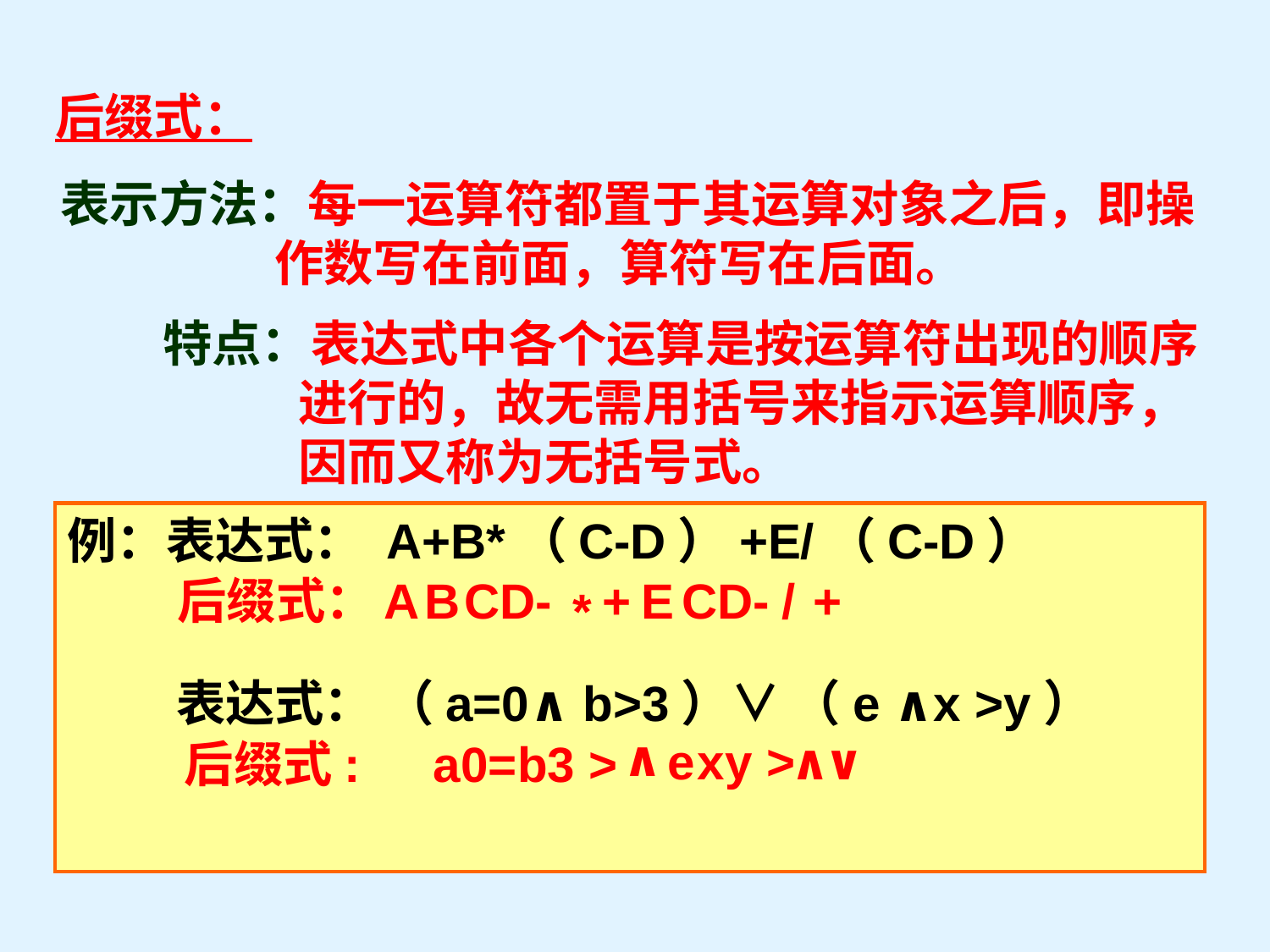

后缀式：
表示方法：每一运算符都置于其运算对象之后，即操
                  作数写在前面，算符写在后面。
特点：表达式中各个运算是按运算符出现的顺序
           进行的，故无需用括号来指示运算顺序，
           因而又称为无括号式。
例：表达式： A+B*（C-D）+E/（C-D）

后缀式：
A
B
CD-
+
E
CD-
/
+
*
表达式： （a=0∧ b>3）∨ （e ∧x >y）
∧
e
xy >
∧
∨
后缀式:
a0=
b3 >